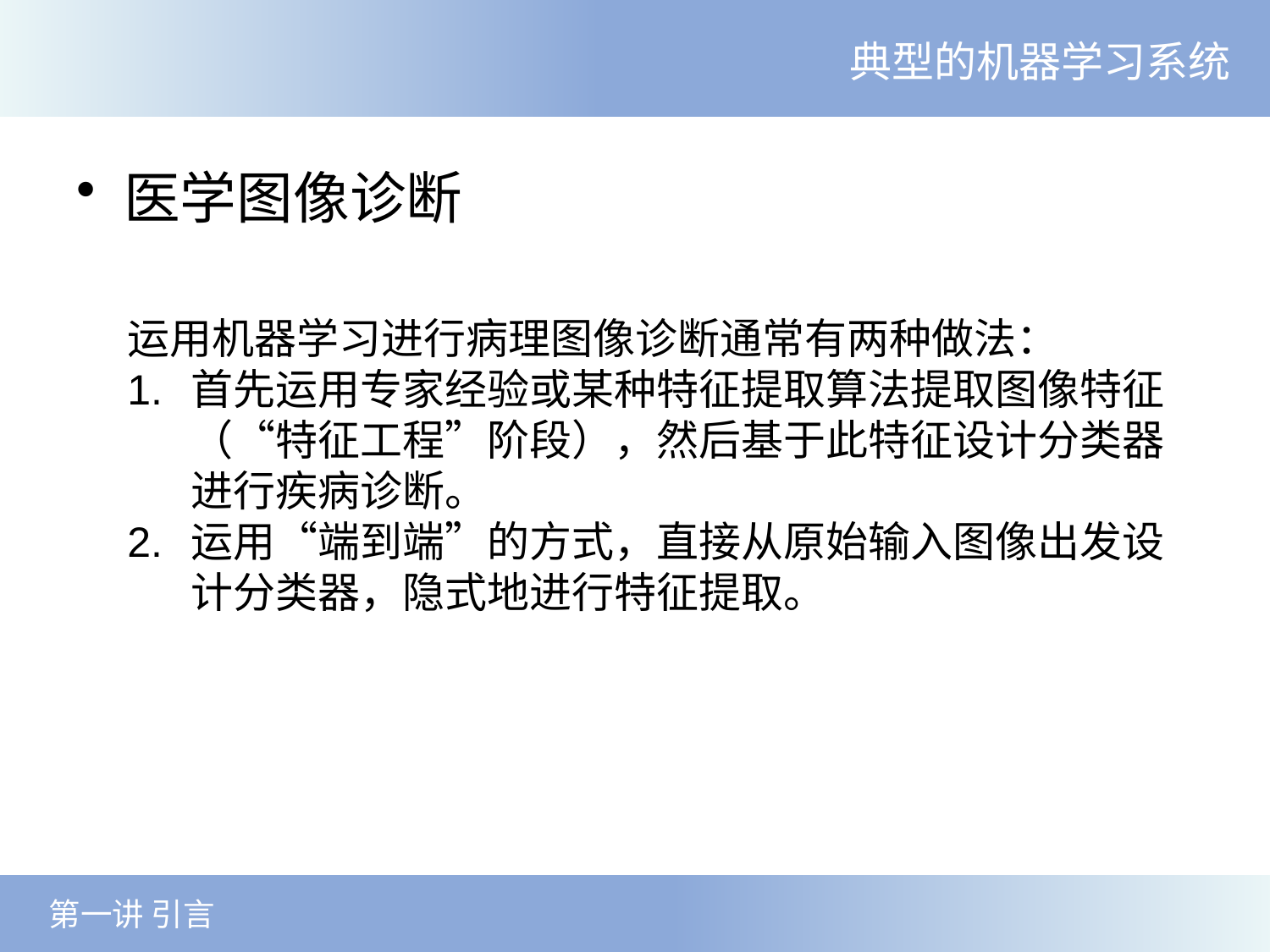

典型的机器学习系统
医学图像诊断
运用机器学习进行病理图像诊断通常有两种做法：
首先运用专家经验或某种特征提取算法提取图像特征（“特征工程”阶段），然后基于此特征设计分类器进行疾病诊断。
运用“端到端”的方式，直接从原始输入图像出发设计分类器，隐式地进行特征提取。
    第一讲 引言